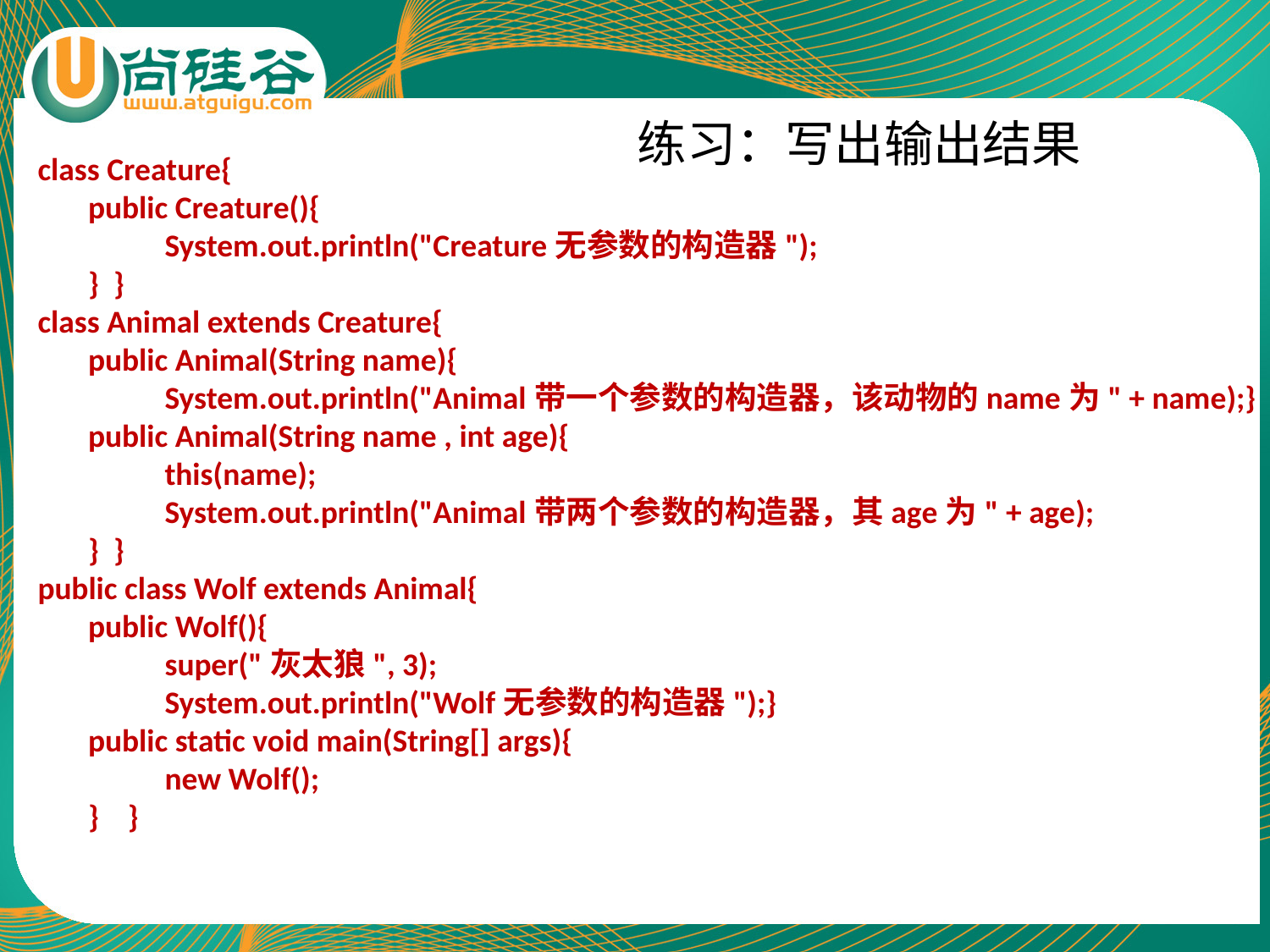

练习：写出输出结果
class Creature{
       public Creature(){
	System.out.println("Creature无参数的构造器");
       }  }
class Animal extends Creature{
       public Animal(String name){
	System.out.println("Animal带一个参数的构造器，该动物的name为" + name);}
       public Animal(String name , int age){
	this(name);
	System.out.println("Animal带两个参数的构造器，其age为" + age);
       }  }
public class Wolf extends Animal{
       public Wolf(){
	super("灰太狼", 3);
	System.out.println("Wolf无参数的构造器");}
       public static void main(String[] args){
	new Wolf();
       }    }